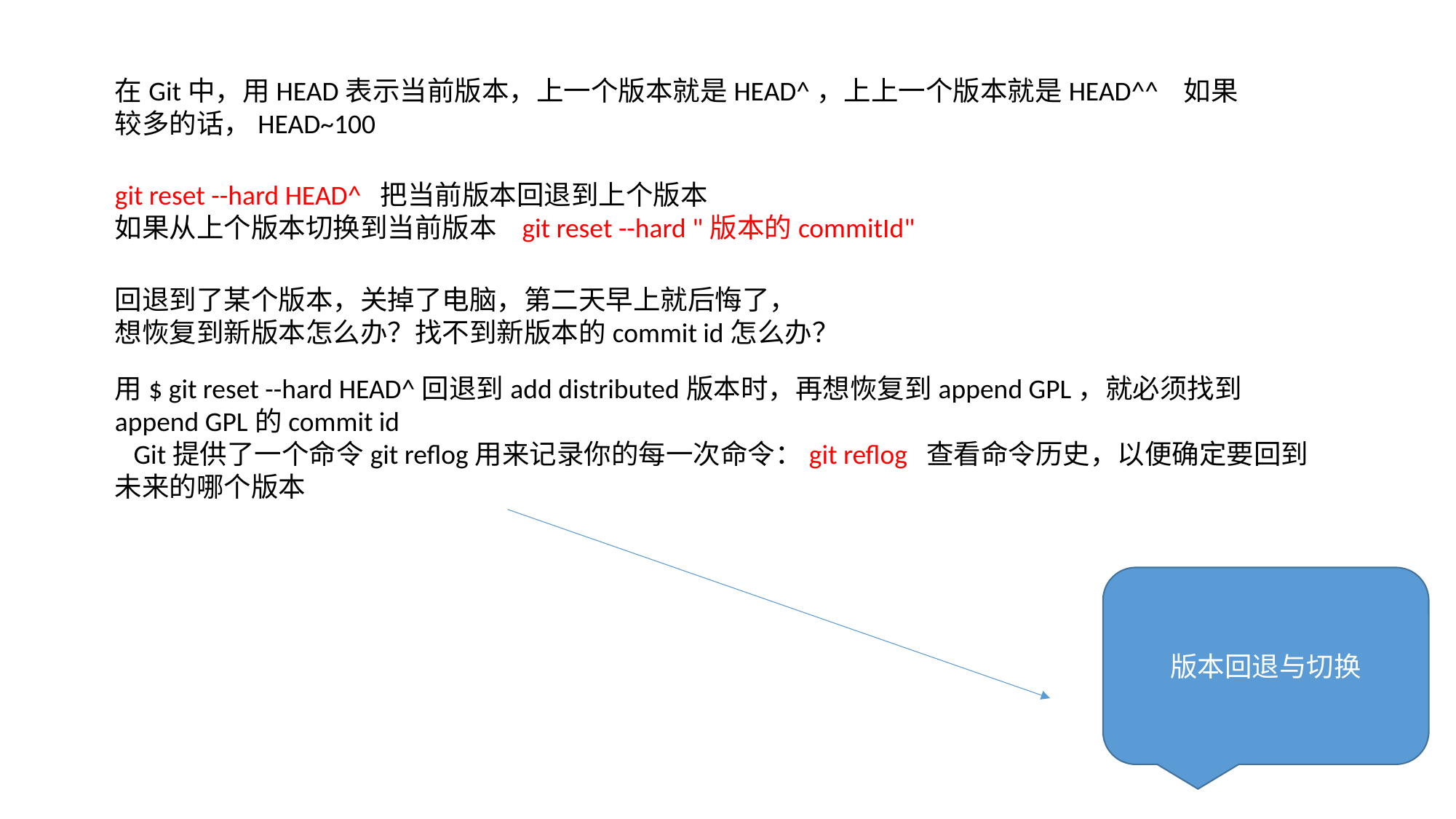

在Git中，用HEAD表示当前版本，上一个版本就是HEAD^，上上一个版本就是HEAD^^   如果较多的话，HEAD~100
git reset --hard HEAD^  把当前版本回退到上个版本
如果从上个版本切换到当前版本   git reset --hard "版本的commitId"
回退到了某个版本，关掉了电脑，第二天早上就后悔了，想恢复到新版本怎么办？找不到新版本的commit id怎么办？
用$ git reset --hard HEAD^回退到add distributed版本时，再想恢复到append GPL，就必须找到append GPL的commit id
   Git提供了一个命令git reflog用来记录你的每一次命令：git reflog  查看命令历史，以便确定要回到未来的哪个版本
版本回退与切换